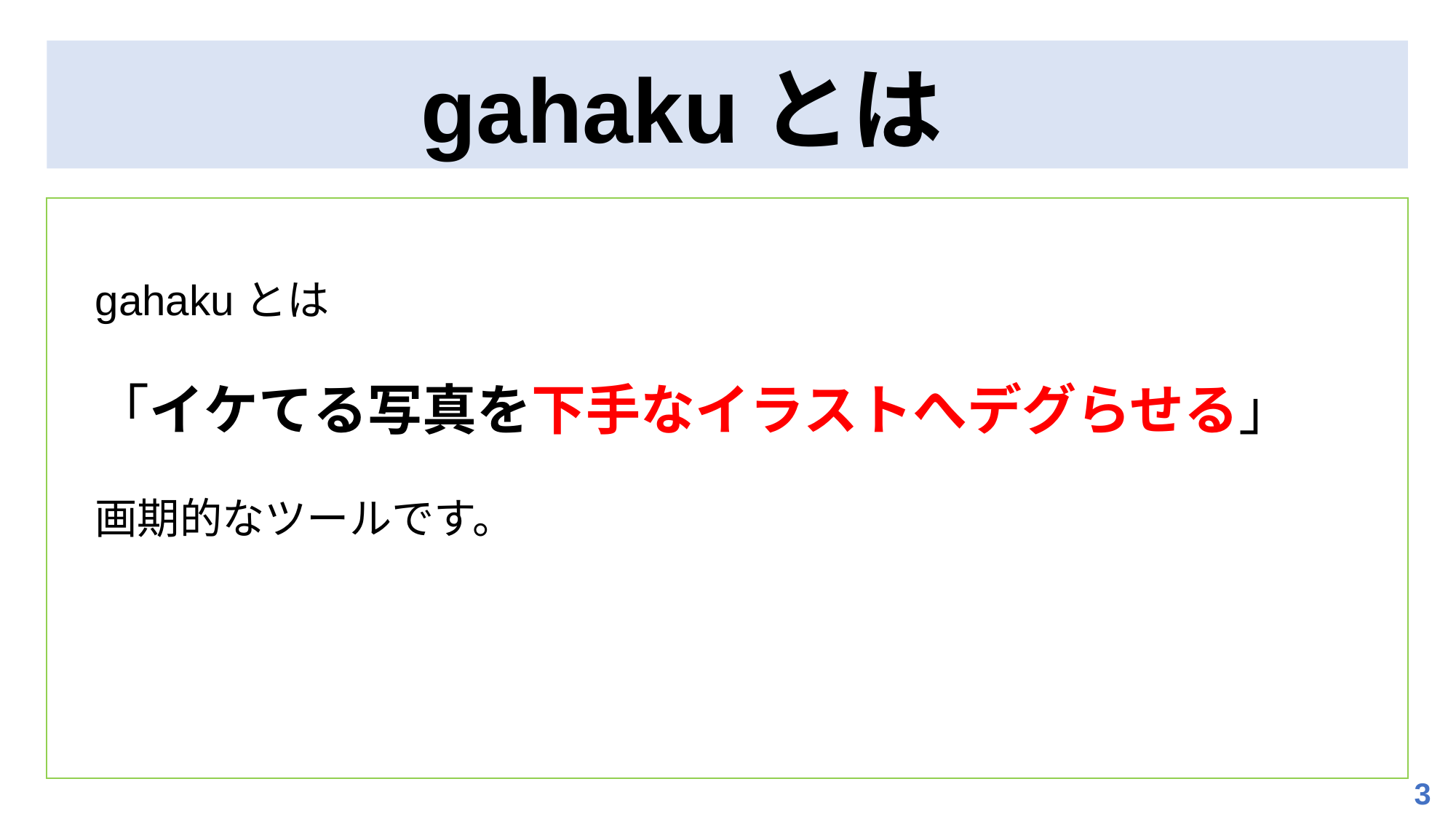

# gahakuとは

gahakuとは

「イケてる写真を下手なイラストへデグらせる」

画期的なツールです。
3